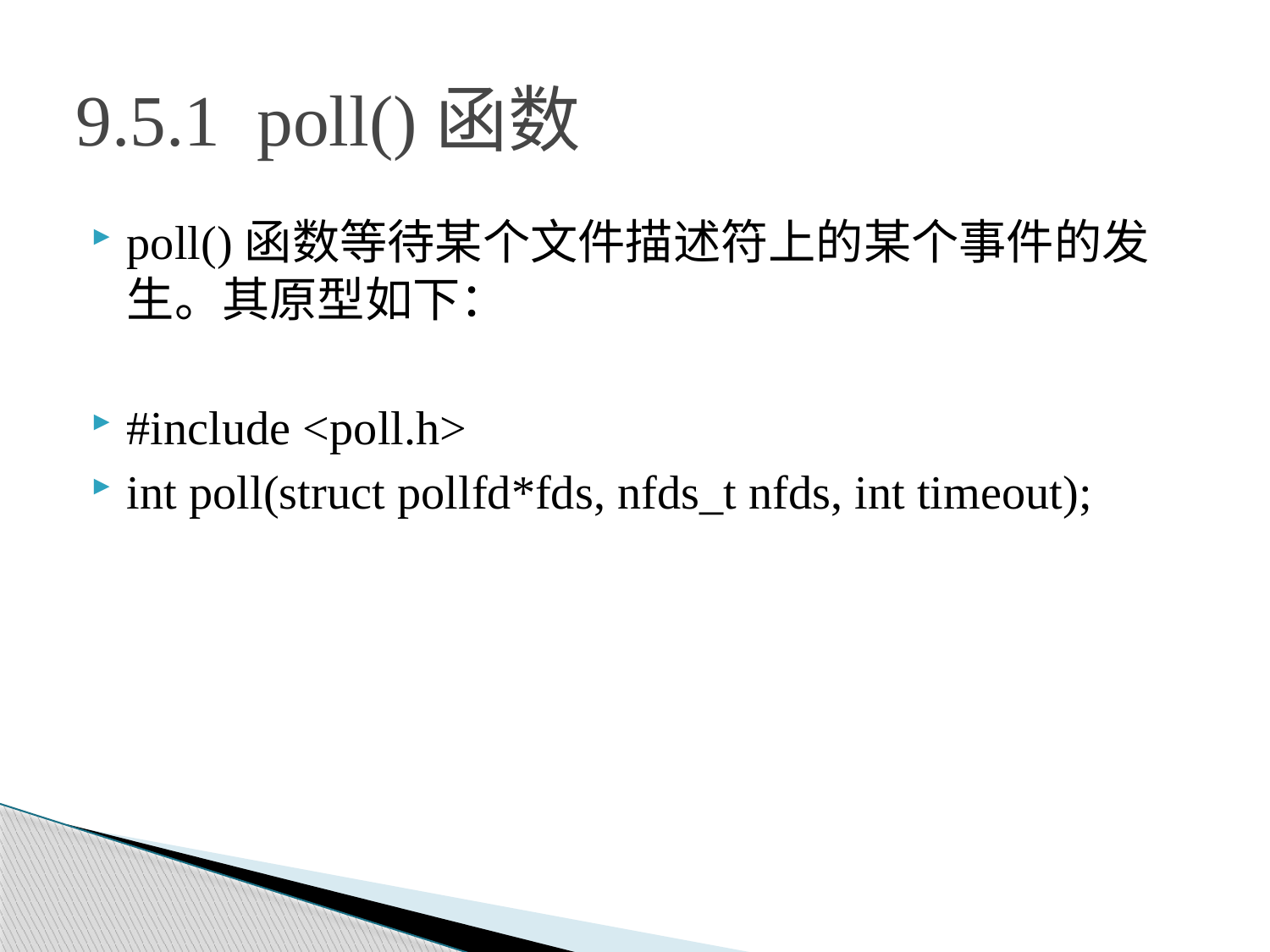

# 9.5.1  poll()函数
poll()函数等待某个文件描述符上的某个事件的发生。其原型如下：

#include <poll.h>
int poll(struct pollfd*fds, nfds_t nfds, int timeout);